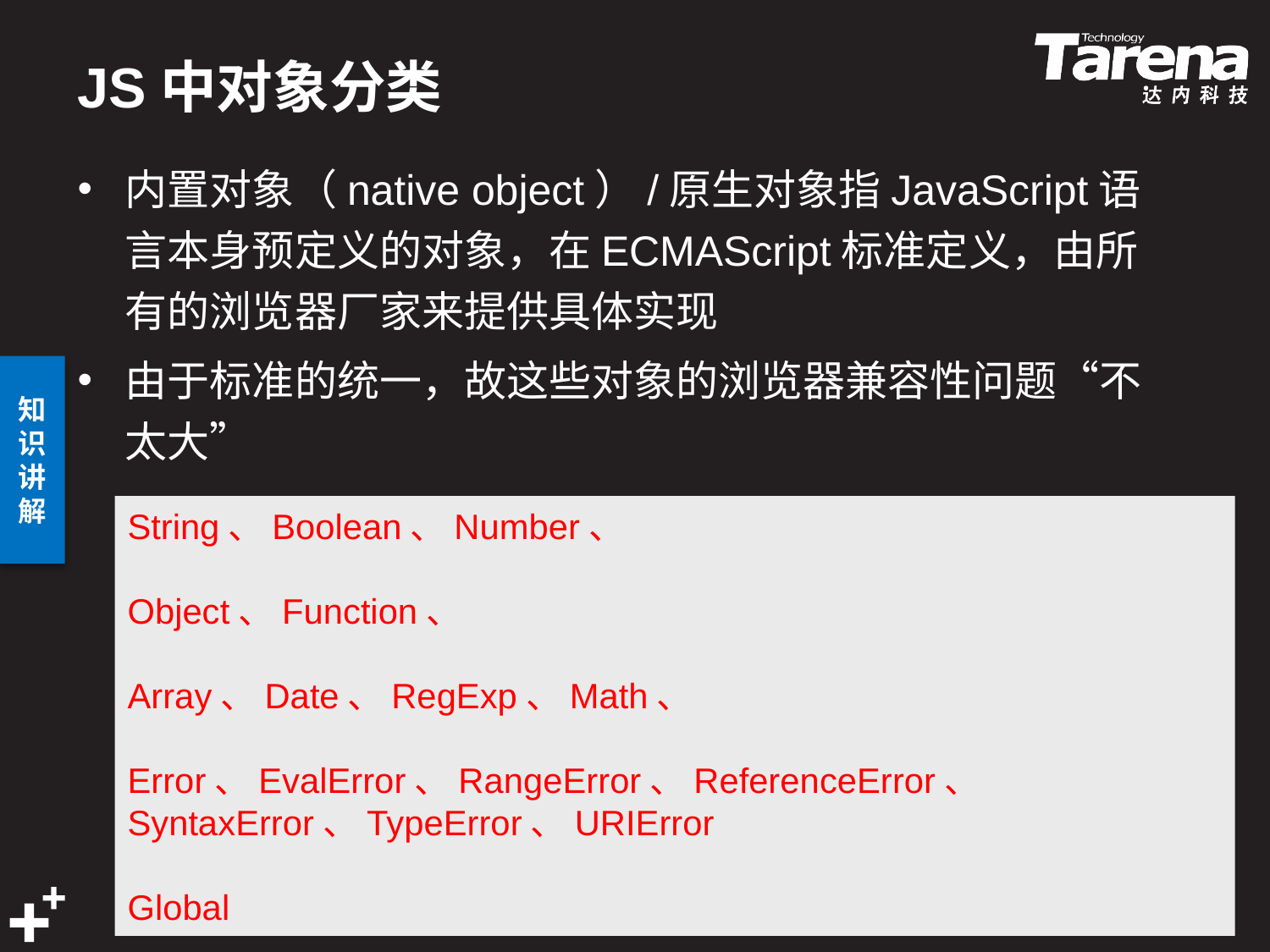

# JS中对象分类
内置对象（native object）/原生对象指JavaScript语言本身预定义的对象，在ECMAScript标准定义，由所有的浏览器厂家来提供具体实现
由于标准的统一，故这些对象的浏览器兼容性问题“不太大”
String、Boolean、Number、

Object、Function、

Array、Date、RegExp、Math、

Error、EvalError、RangeError、ReferenceError、
SyntaxError、TypeError、URIError

Global